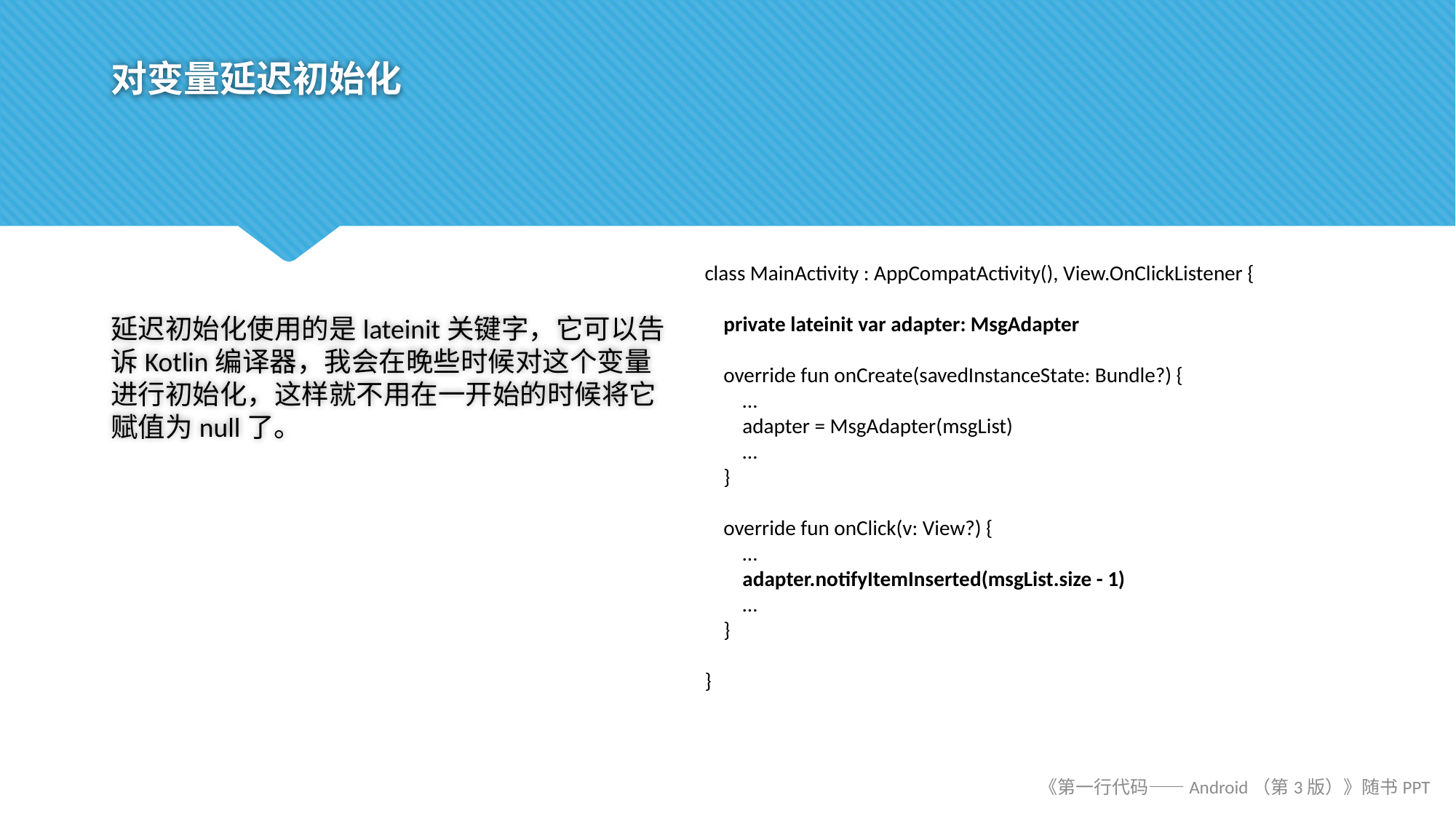

# 对变量延迟初始化
延迟初始化使用的是lateinit关键字，它可以告诉Kotlin编译器，我会在晚些时候对这个变量进行初始化，这样就不用在一开始的时候将它赋值为null了。
class MainActivity : AppCompatActivity(), View.OnClickListener {

    private lateinit var adapter: MsgAdapter

    override fun onCreate(savedInstanceState: Bundle?) {
        …
        adapter = MsgAdapter(msgList)
        …
    }

    override fun onClick(v: View?) {
        …
        adapter.notifyItemInserted(msgList.size - 1)
        …
    }

}